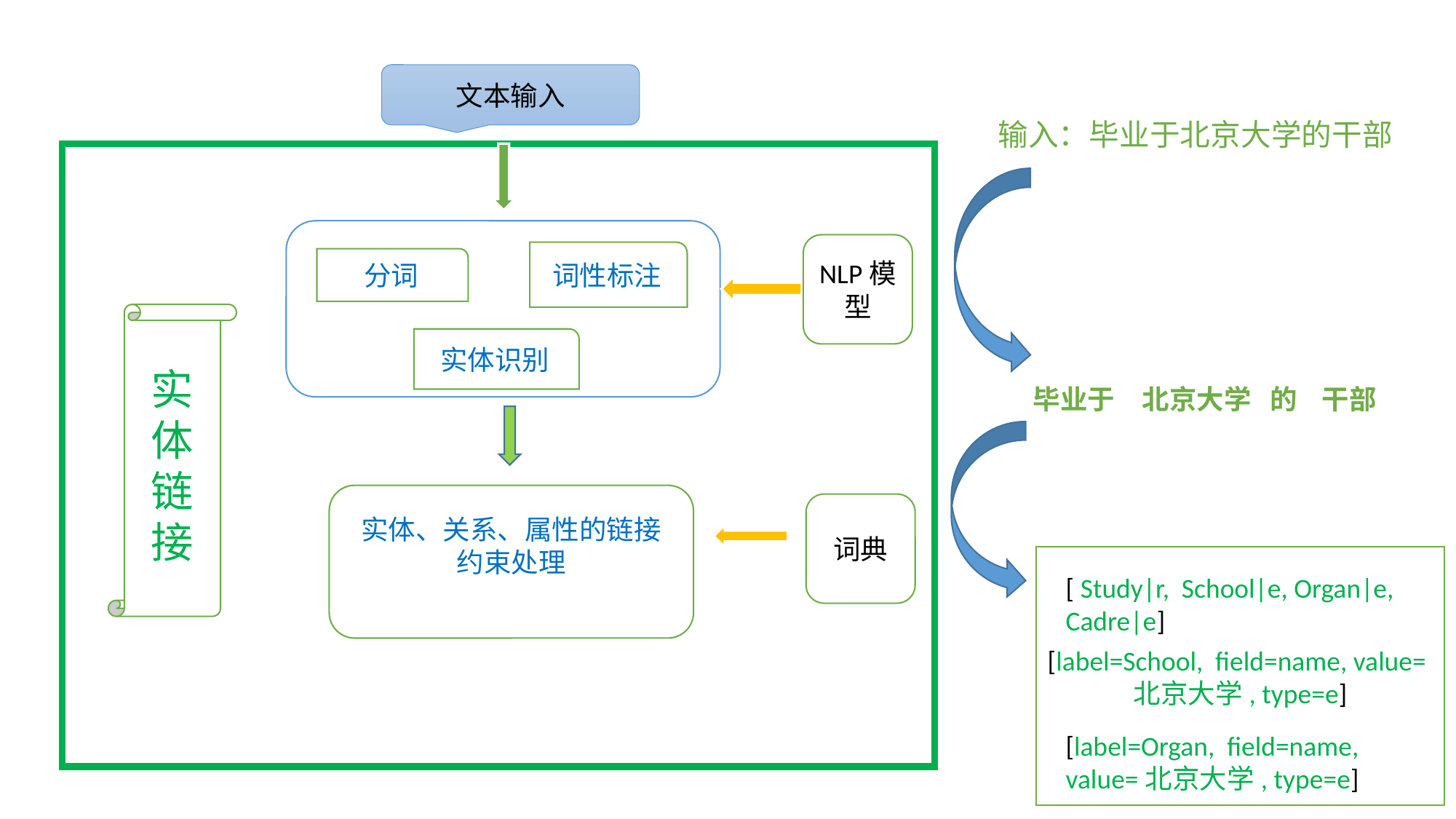

文本输入
输入：毕业于北京大学的干部

NLP模型
词性标注
分词

实体链接
实体识别
毕业于	北京大学   的    干部

实体、关系、属性的链接
约束处理

词典

[label=School,  field=name, value=北京大学, type=e]
[ Study|r,  School|e, Organ|e,  Cadre|e]
[label=Organ,  field=name, value=北京大学, type=e]